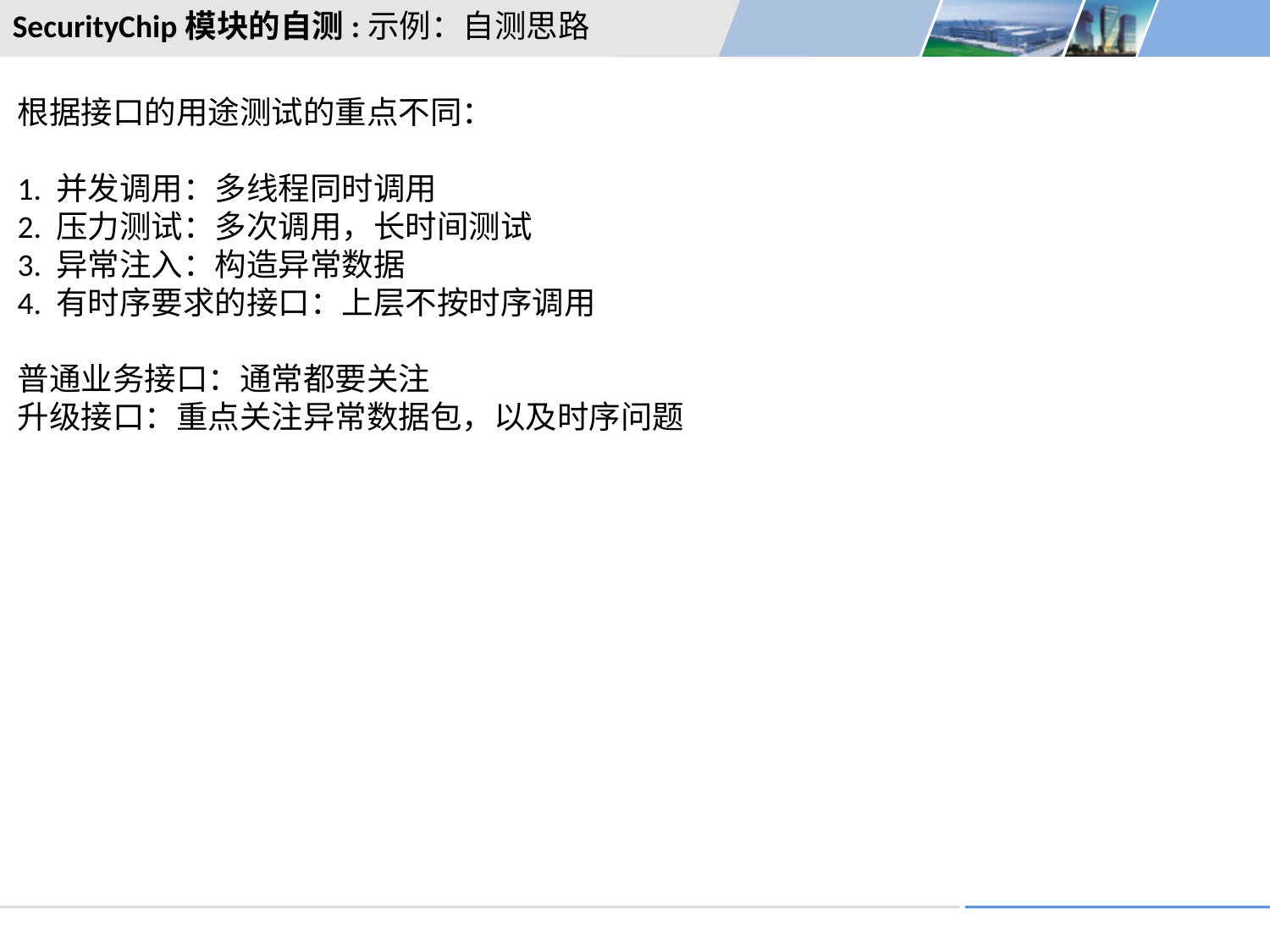

SecurityChip模块的自测:示例：自测思路
根据接口的用途测试的重点不同：

1. 并发调用：多线程同时调用
2. 压力测试：多次调用，长时间测试
3. 异常注入：构造异常数据
4. 有时序要求的接口：上层不按时序调用

普通业务接口：通常都要关注
升级接口：重点关注异常数据包，以及时序问题